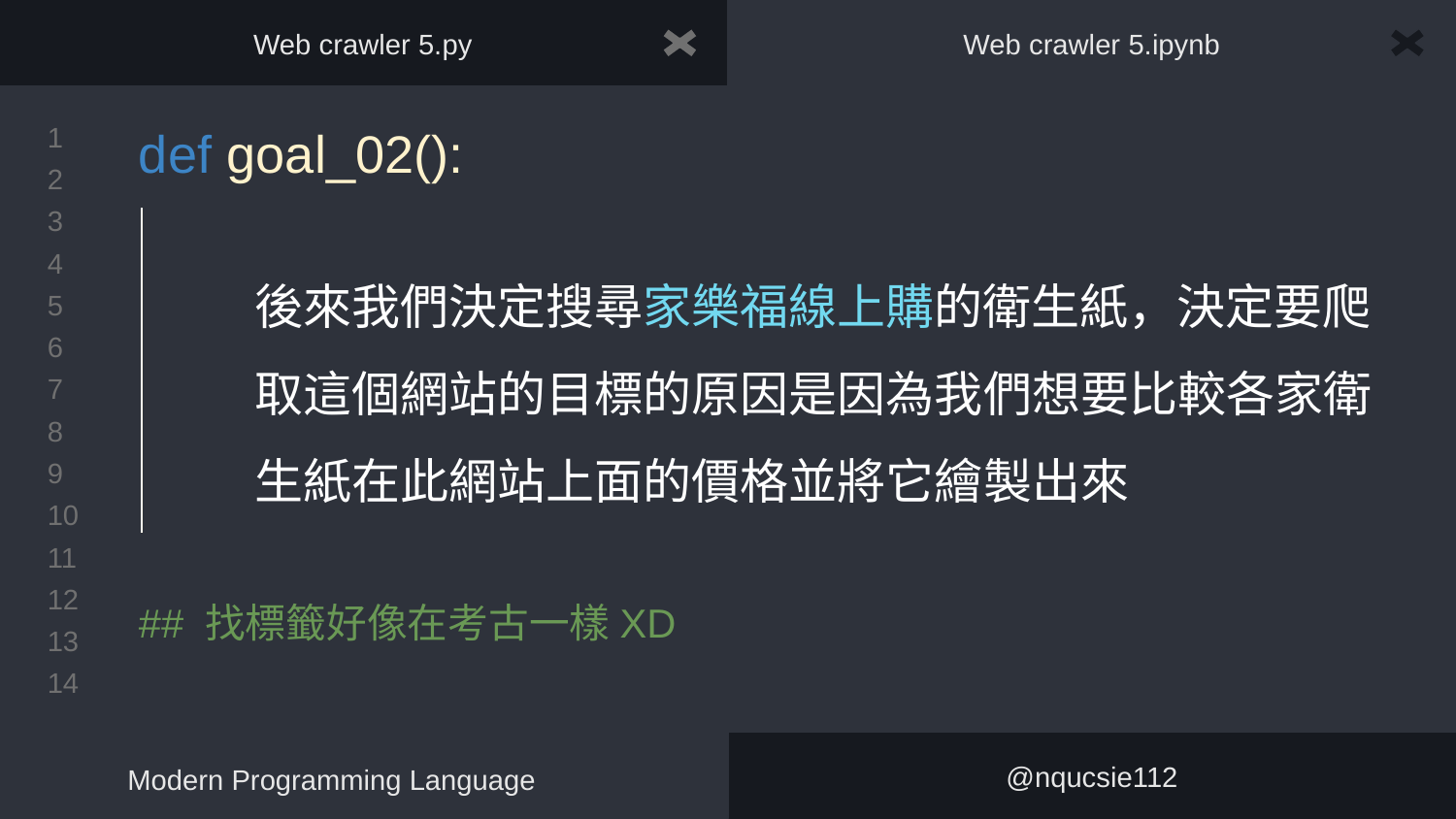

Web crawler 5.py
Web crawler 5.ipynb

# def goal_02():
後來我們決定搜尋家樂福線上購的衛生紙，決定要爬取這個網站的目標的原因是因為我們想要比較各家衛生紙在此網站上面的價格並將它繪製出來

## 找標籤好像在考古一樣XD
Modern Programming Language
@nqucsie112